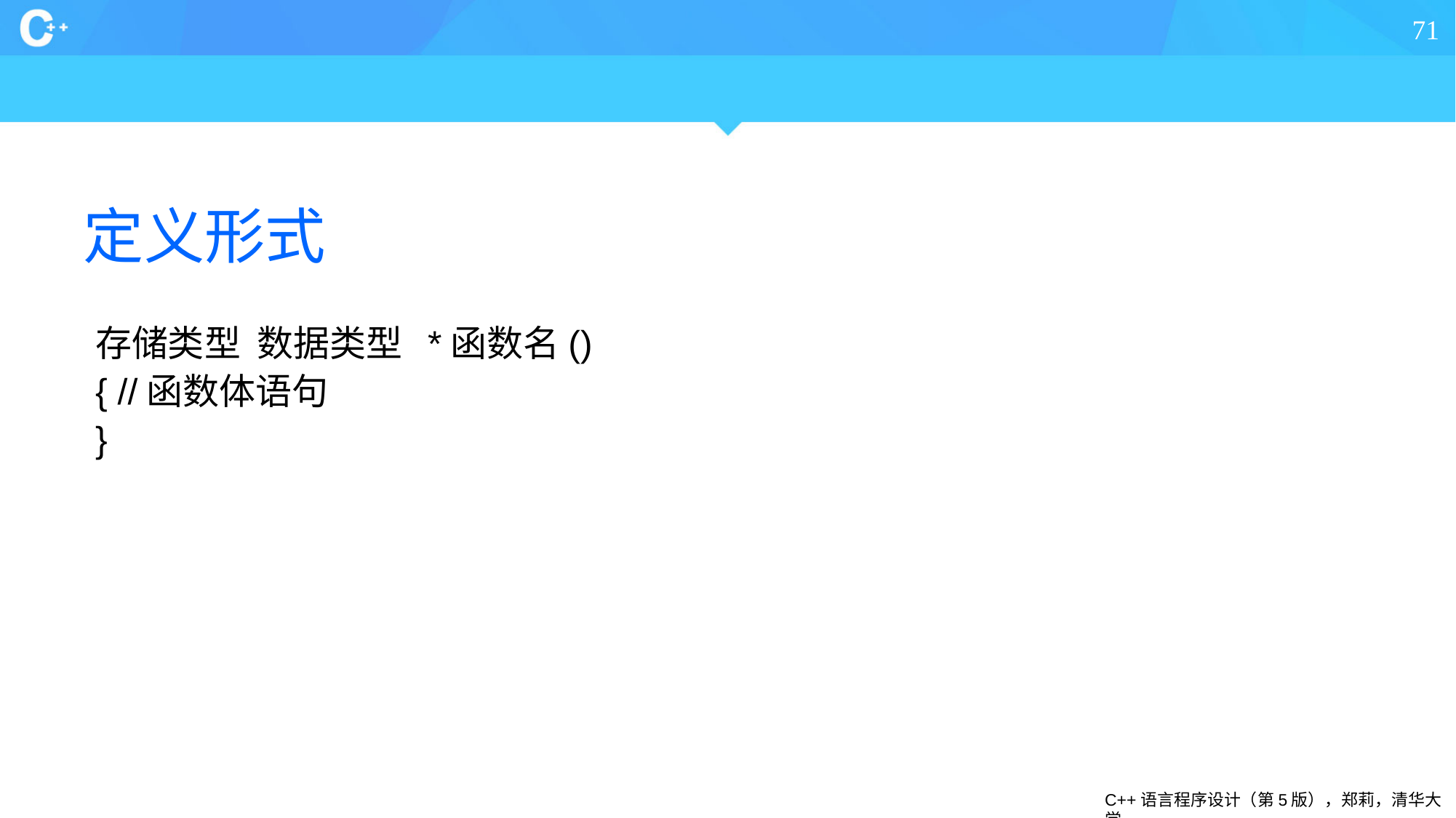

71
# 定义形式
存储类型  数据类型  *函数名()
{ //函数体语句
}